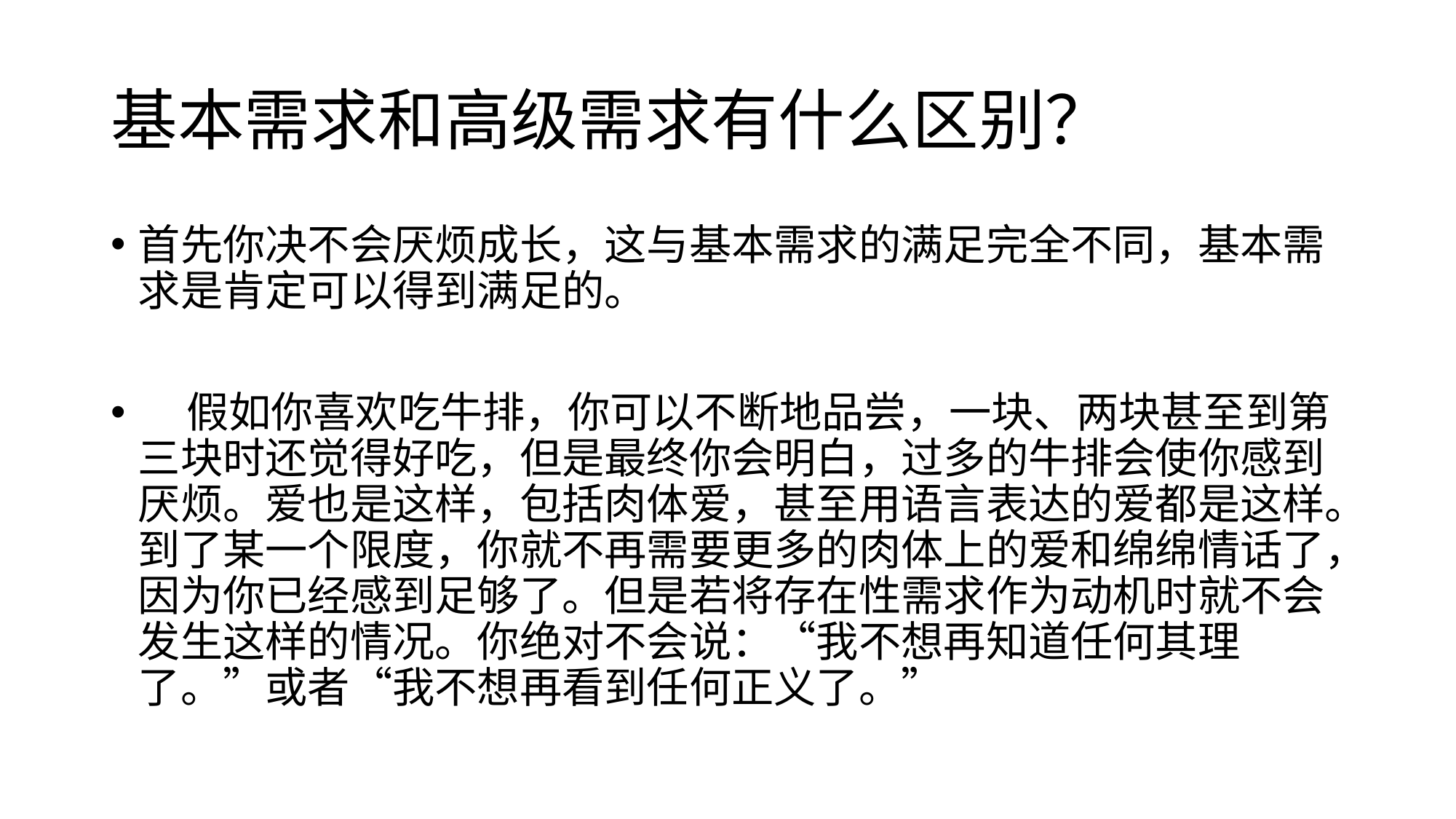

# 基本需求和高级需求有什么区别？
首先你决不会厌烦成长，这与基本需求的满足完全不同，基本需求是肯定可以得到满足的。

    假如你喜欢吃牛排，你可以不断地品尝，一块、两块甚至到第三块时还觉得好吃，但是最终你会明白，过多的牛排会使你感到厌烦。爱也是这样，包括肉体爱，甚至用语言表达的爱都是这样。到了某一个限度，你就不再需要更多的肉体上的爱和绵绵情话了，因为你已经感到足够了。但是若将存在性需求作为动机时就不会发生这样的情况。你绝对不会说：“我不想再知道任何其理了。”或者“我不想再看到任何正义了。”